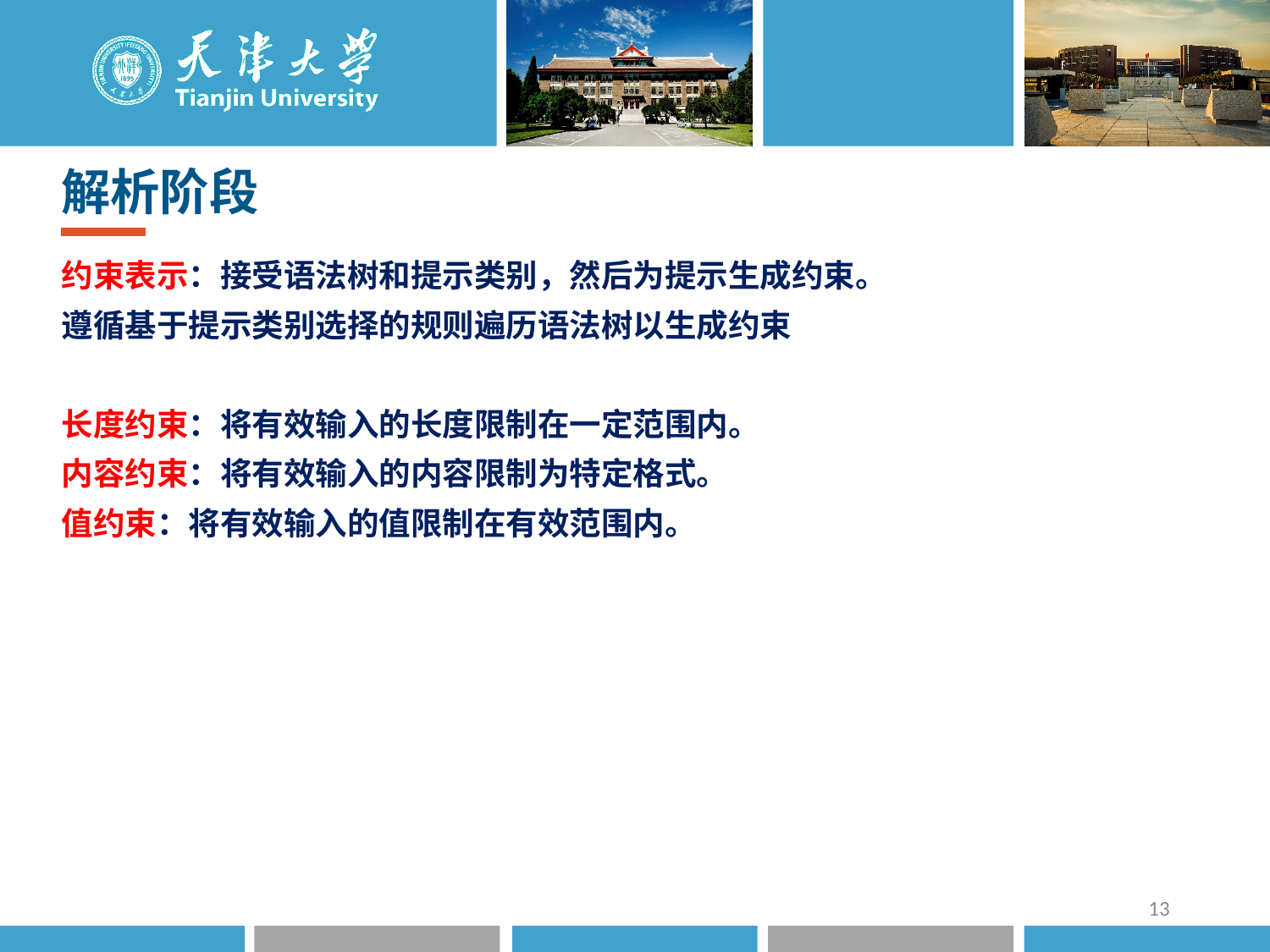

解析阶段
约束表示：接受语法树和提示类别，然后为提示生成约束。
遵循基于提示类别选择的规则遍历语法树以生成约束

长度约束：将有效输入的长度限制在一定范围内。
内容约束：将有效输入的内容限制为特定格式。
值约束：将有效输入的值限制在有效范围内。
13